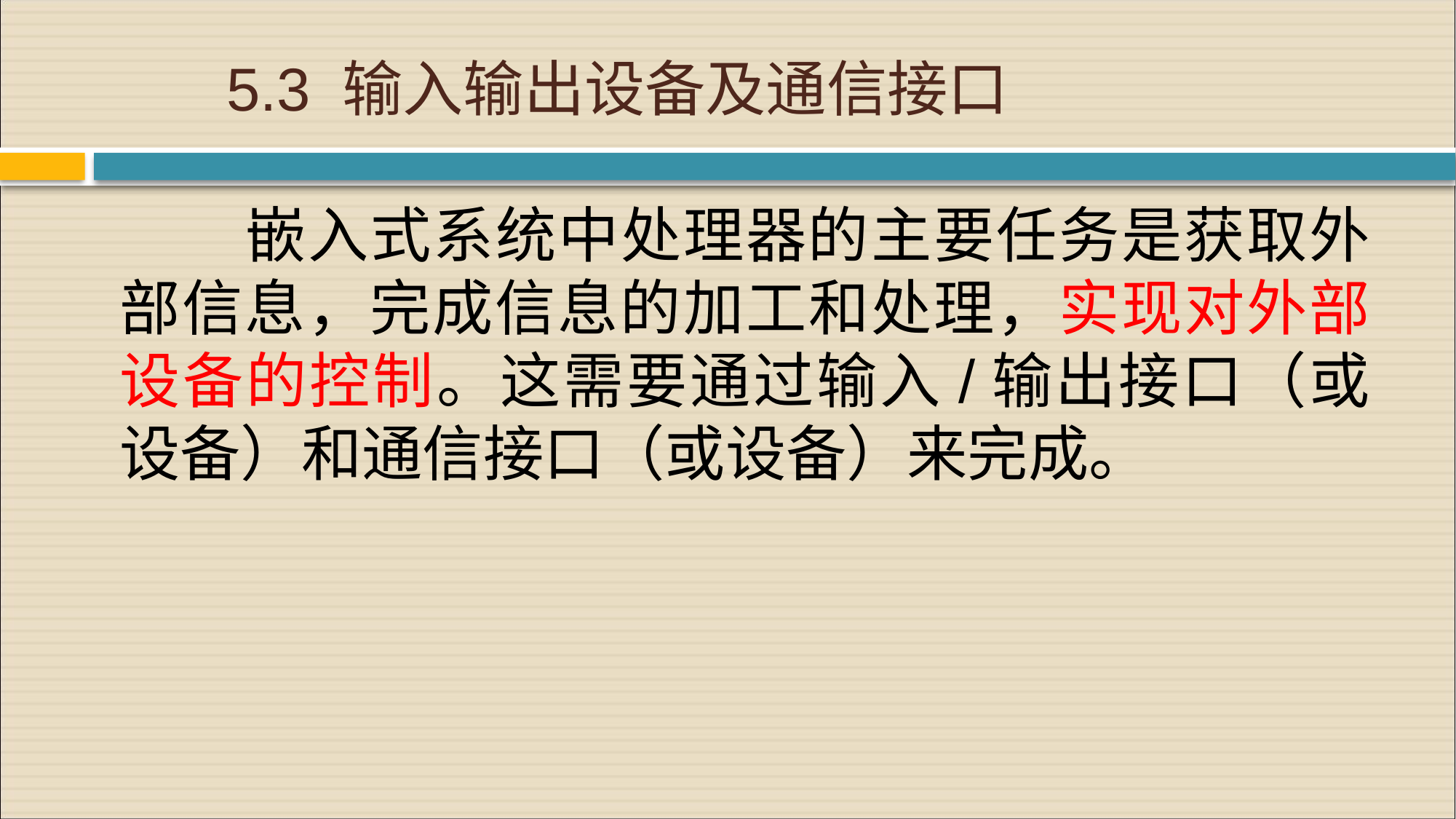

# 5.3 输入输出设备及通信接口
       嵌入式系统中处理器的主要任务是获取外部信息，完成信息的加工和处理，实现对外部设备的控制。这需要通过输入/输出接口（或设备）和通信接口（或设备）来完成。